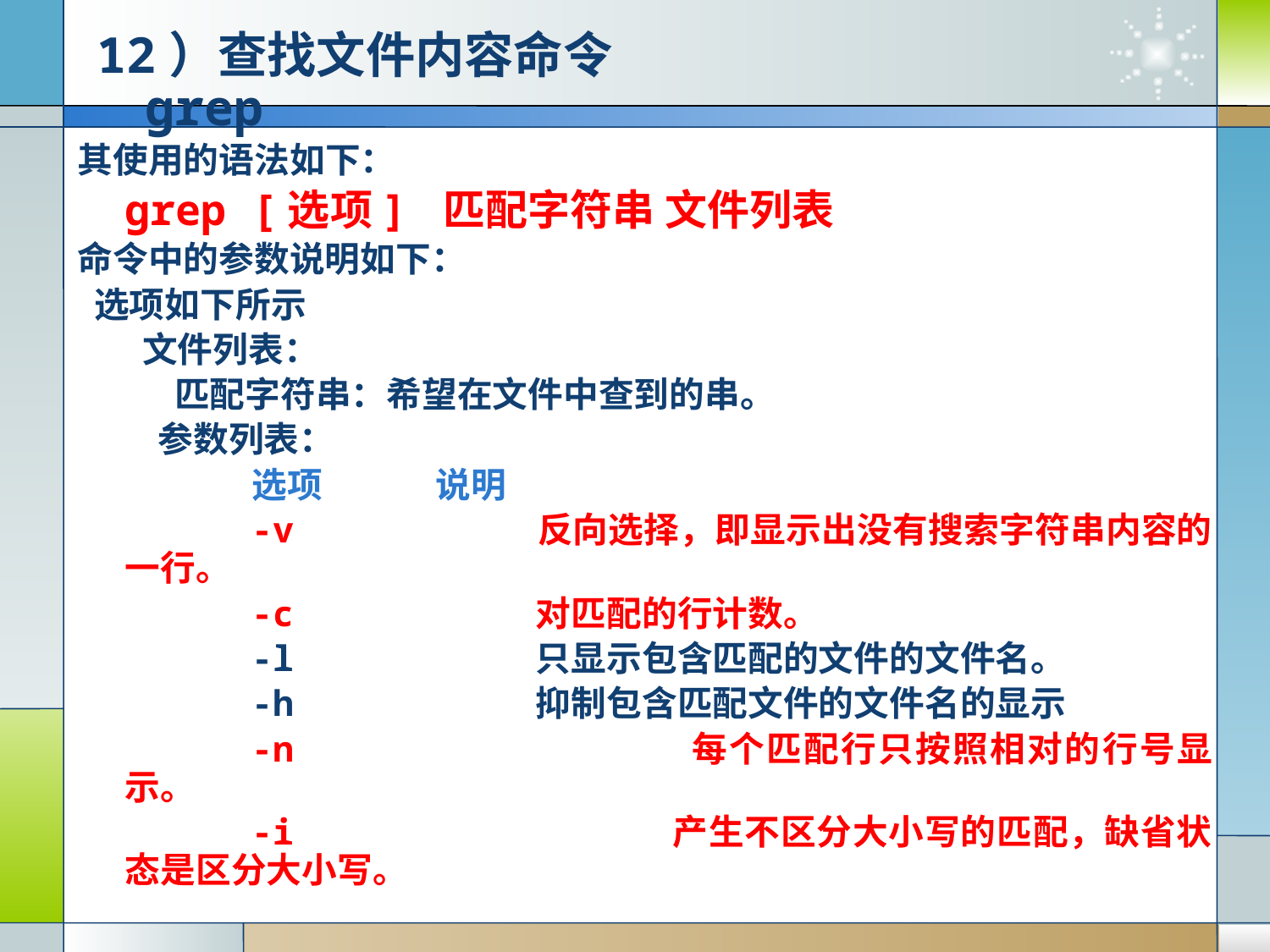

12）查找文件内容命令 grep
其使用的语法如下：
	grep [选项] 匹配字符串 文件列表
命令中的参数说明如下：
 选项如下所示
       文件列表：
           匹配字符串：希望在文件中查到的串。
 	   参数列表：
		选项 	       说明
		-v 	       反向选择，即显示出没有搜索字符串内容的一行。
		-c 	       对匹配的行计数。
		-l 	       只显示包含匹配的文件的文件名。
		-h 	       抑制包含匹配文件的文件名的显示
		-n 	             每个匹配行只按照相对的行号显示。
		-i 	             产生不区分大小写的匹配，缺省状态是区分大小写。

72